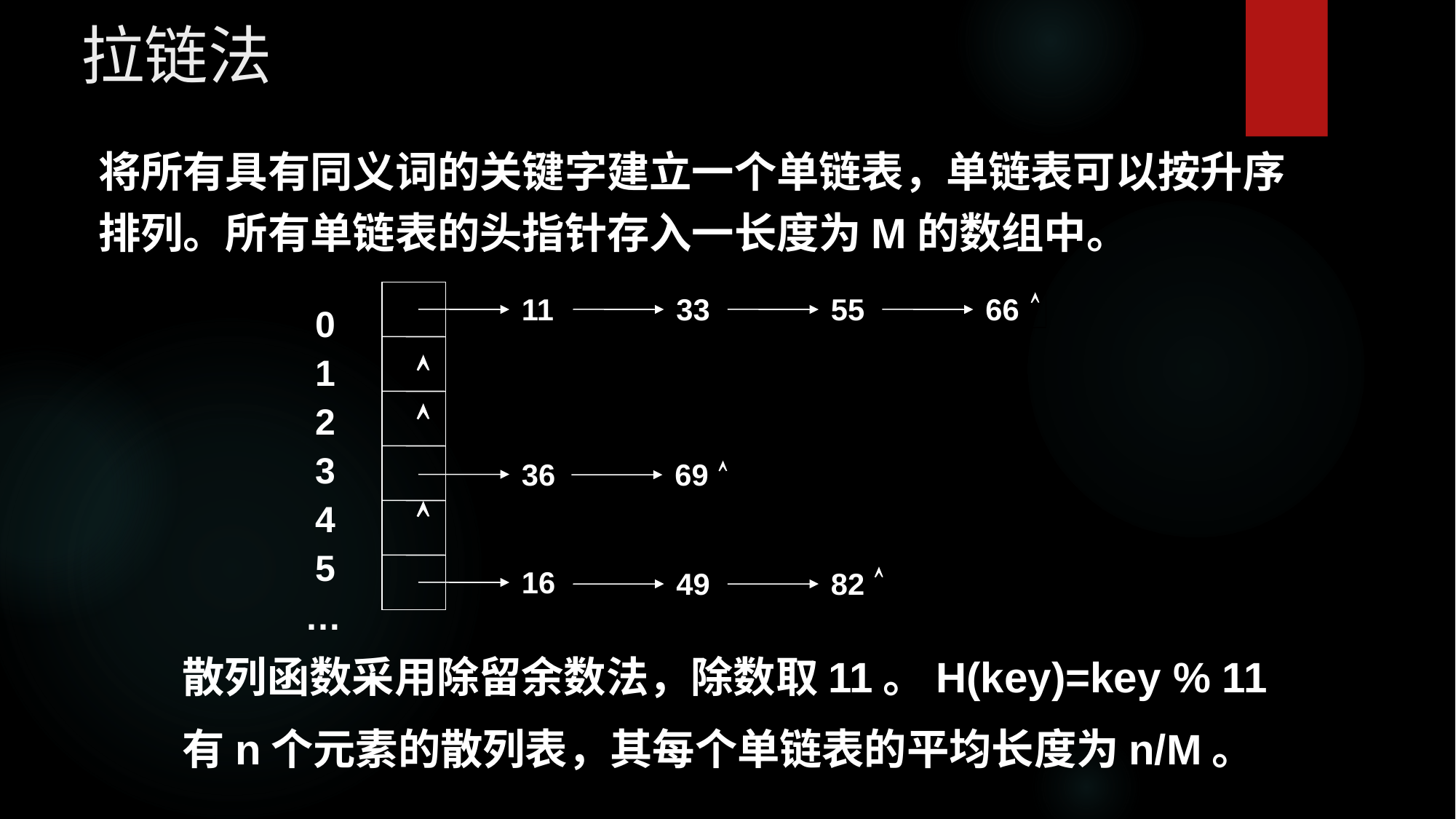

拉链法
将所有具有同义词的关键字建立一个单链表，单链表可以按升序排列。所有单链表的头指针存入一长度为M的数组中。

    0
    1        ∧
    2        ∧
    3
    4        ∧
    5
   …

∧
11
33
55
66

36
69
∧

∧
16
49
82

散列函数采用除留余数法，除数取11。H(key)=key % 11
有n个元素的散列表，其每个单链表的平均长度为n/M。